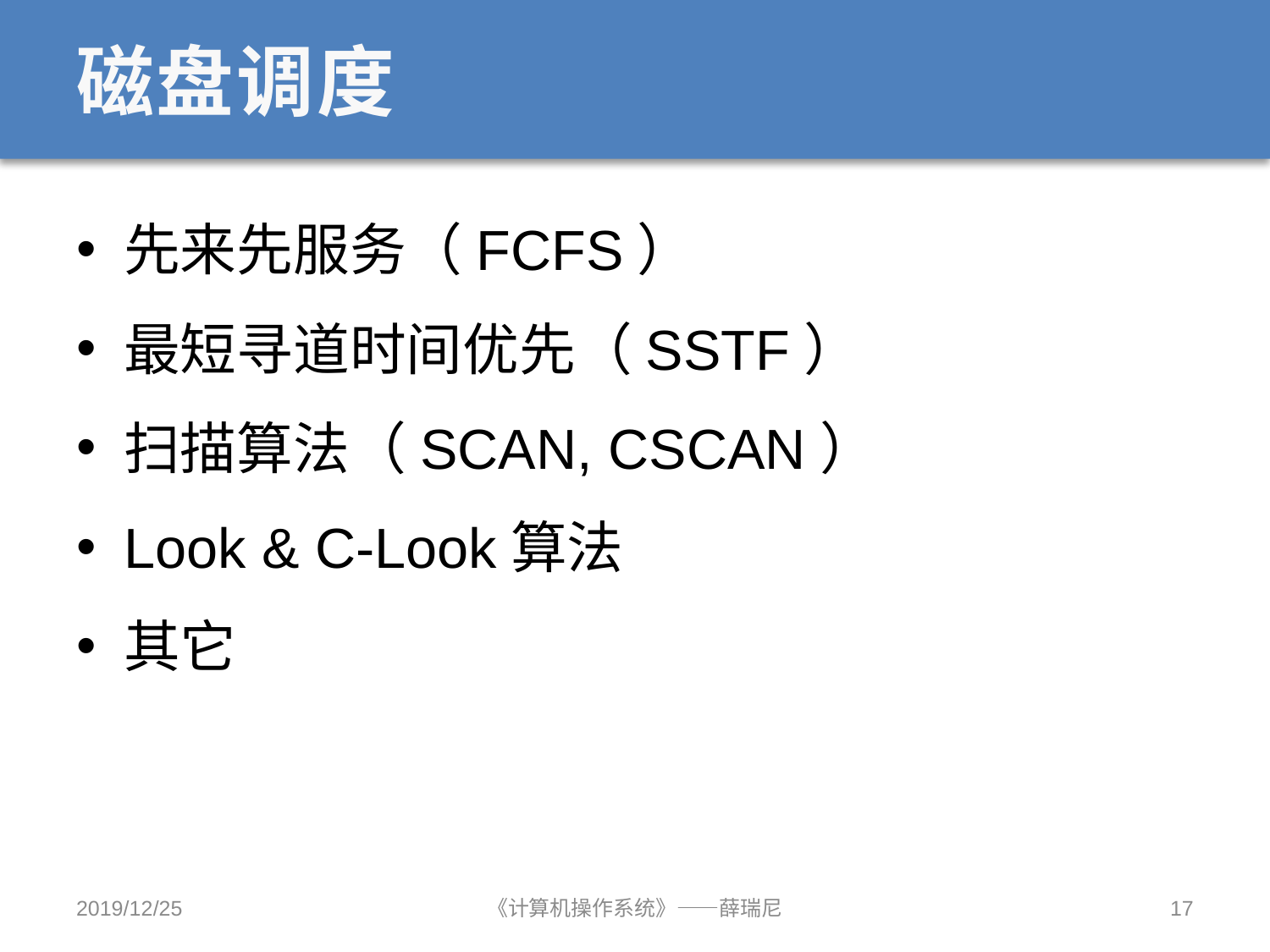

# 磁盘调度
先来先服务（FCFS）
最短寻道时间优先（SSTF）
扫描算法（SCAN, CSCAN）
Look & C-Look算法
其它

2019/12/25
《计算机操作系统》——薛瑞尼
17